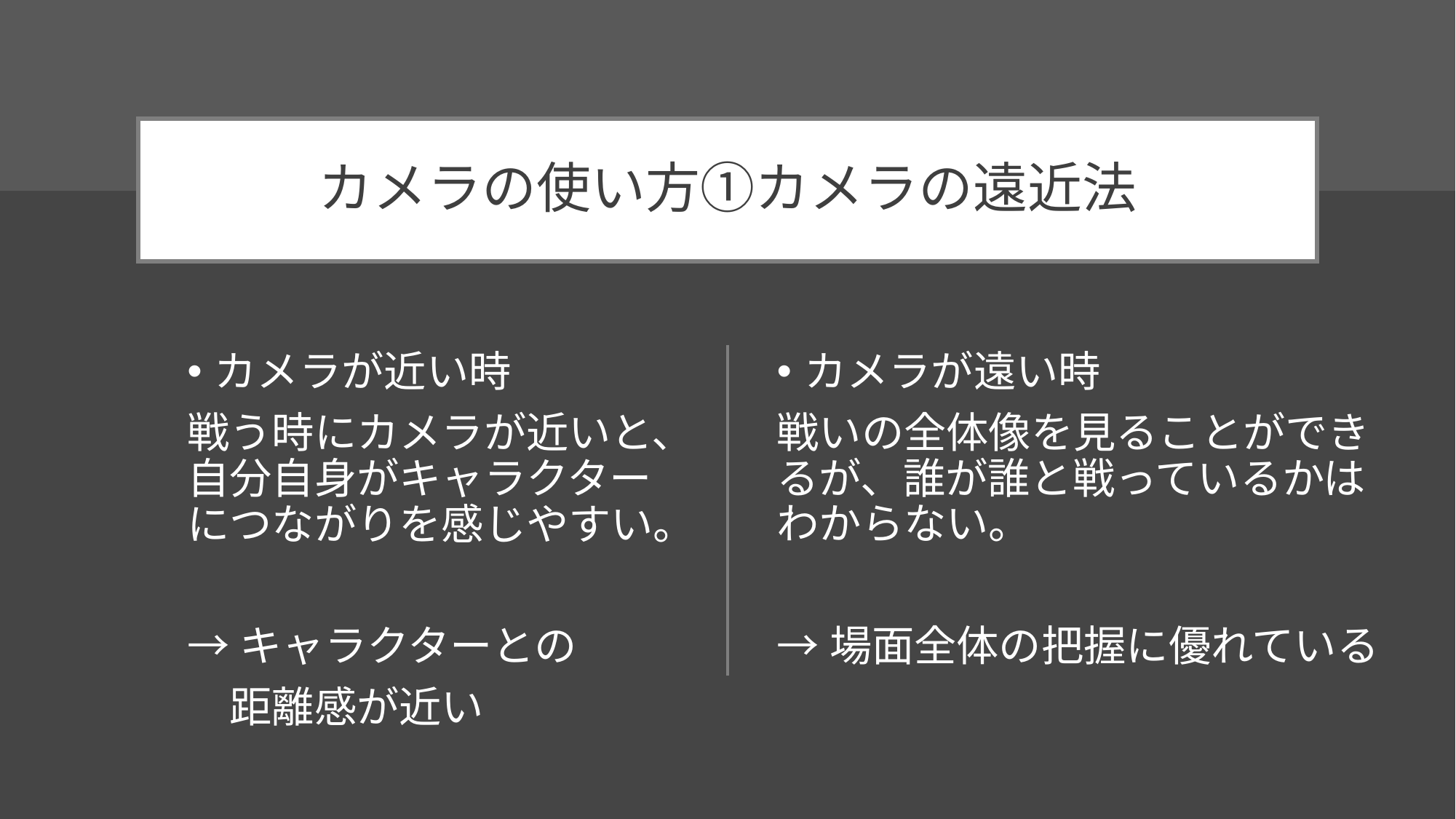

# カメラの使い方①カメラの遠近法
カメラが近い時
戦う時にカメラが近いと、自分自身がキャラクターにつながりを感じやすい。

→キャラクターとの
　距離感が近い
カメラが遠い時
戦いの全体像を見ることができるが、誰が誰と戦っているかはわからない。

→場面全体の把握に優れている